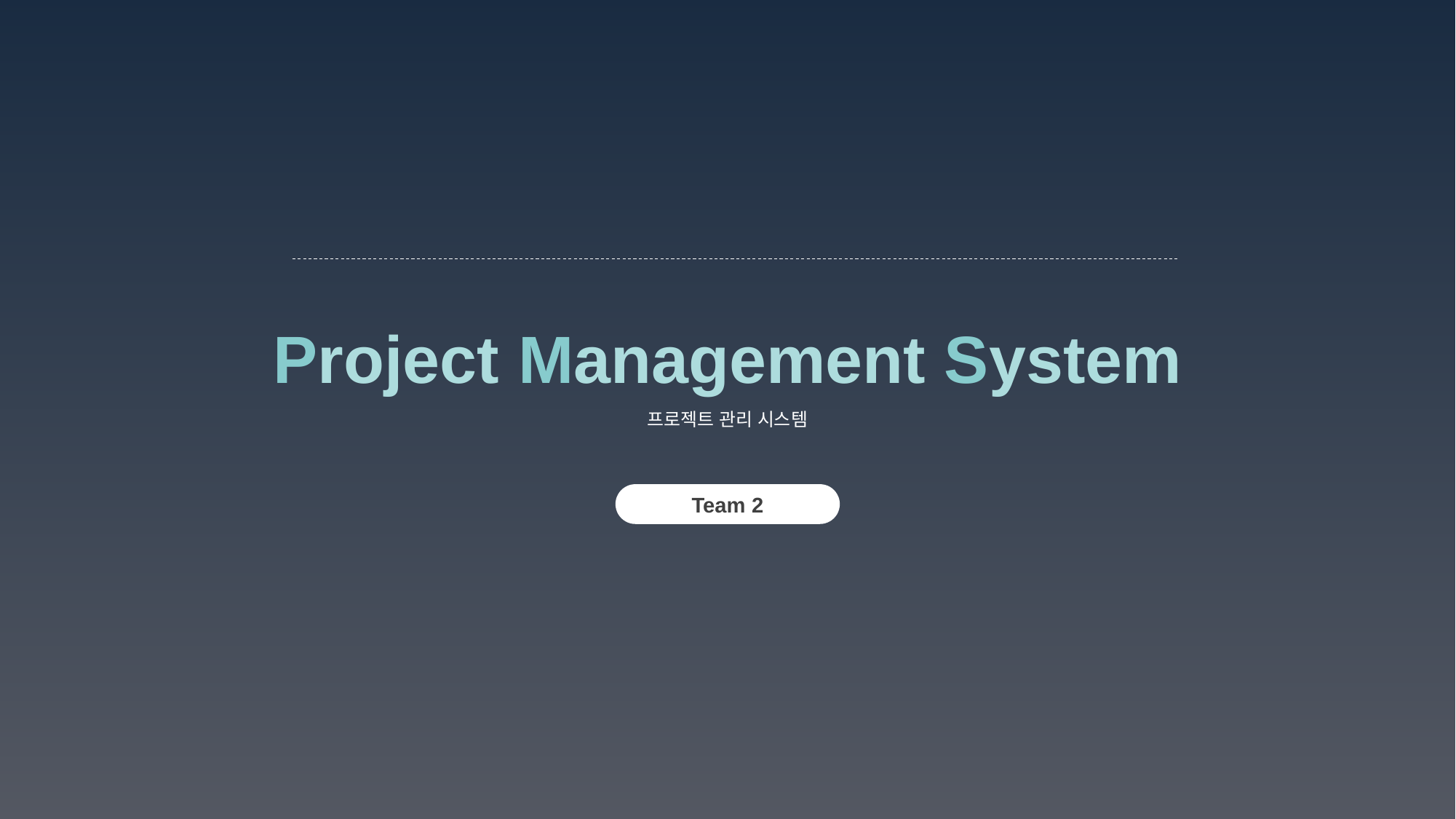

Project Management System
프로젝트 관리 시스템
Team 2